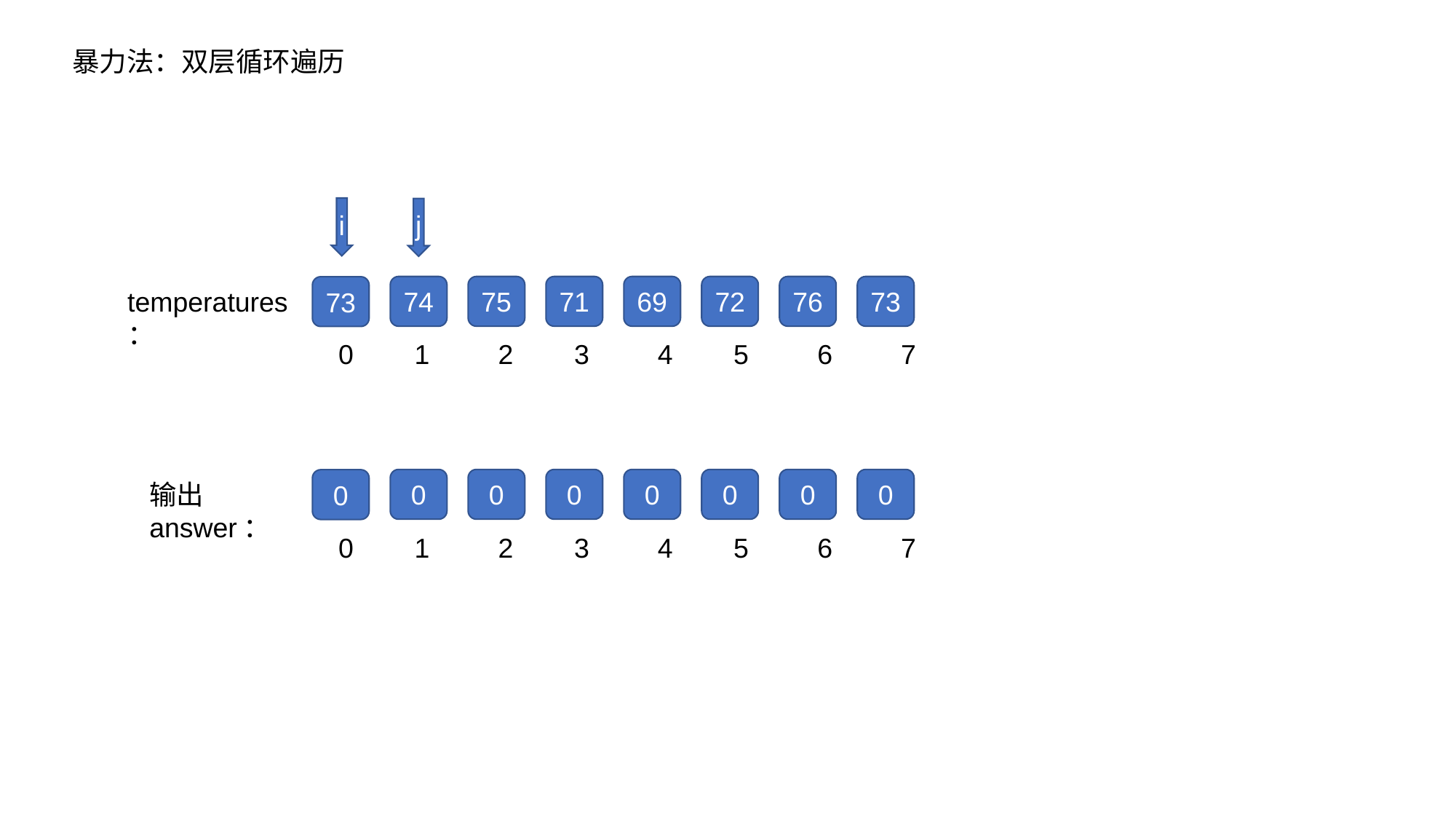

暴力法：双层循环遍历
i
j
73
72
76
69
74
75
71
73
temperatures：
  0        1         2        3         4        5         6         7
0
0
0
0
0
0
0
0
输出answer：
  0        1         2        3         4        5         6         7